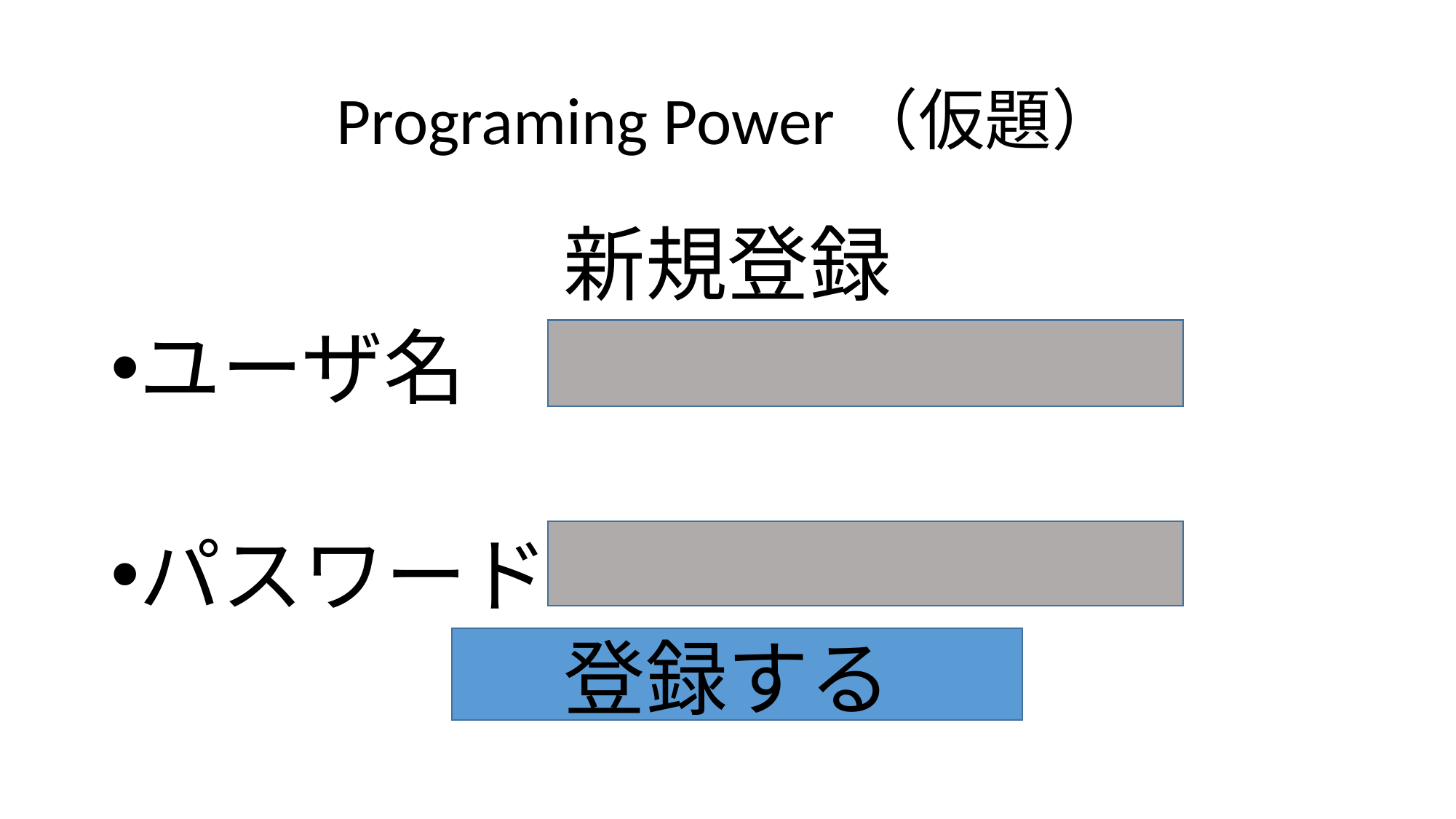

# Programing Power（仮題）
新規登録
ユーザ名

パスワード
登録する